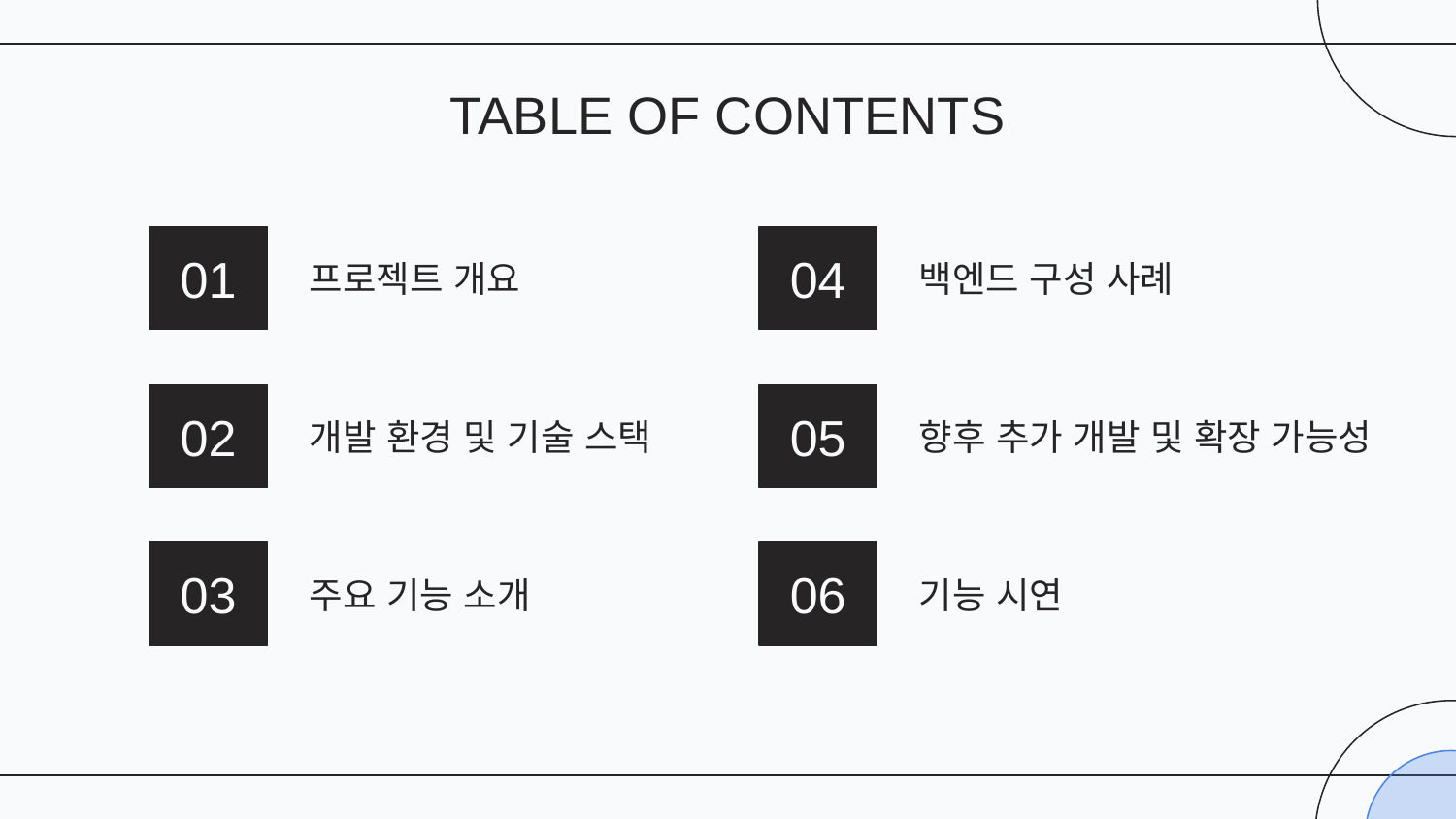

TABLE OF CONTENTS
# 01
프로젝트 개요
04
백엔드 구성 사례
02
개발 환경 및 기술 스택
05
향후 추가 개발 및 확장 가능성
03
주요 기능 소개
06
기능 시연